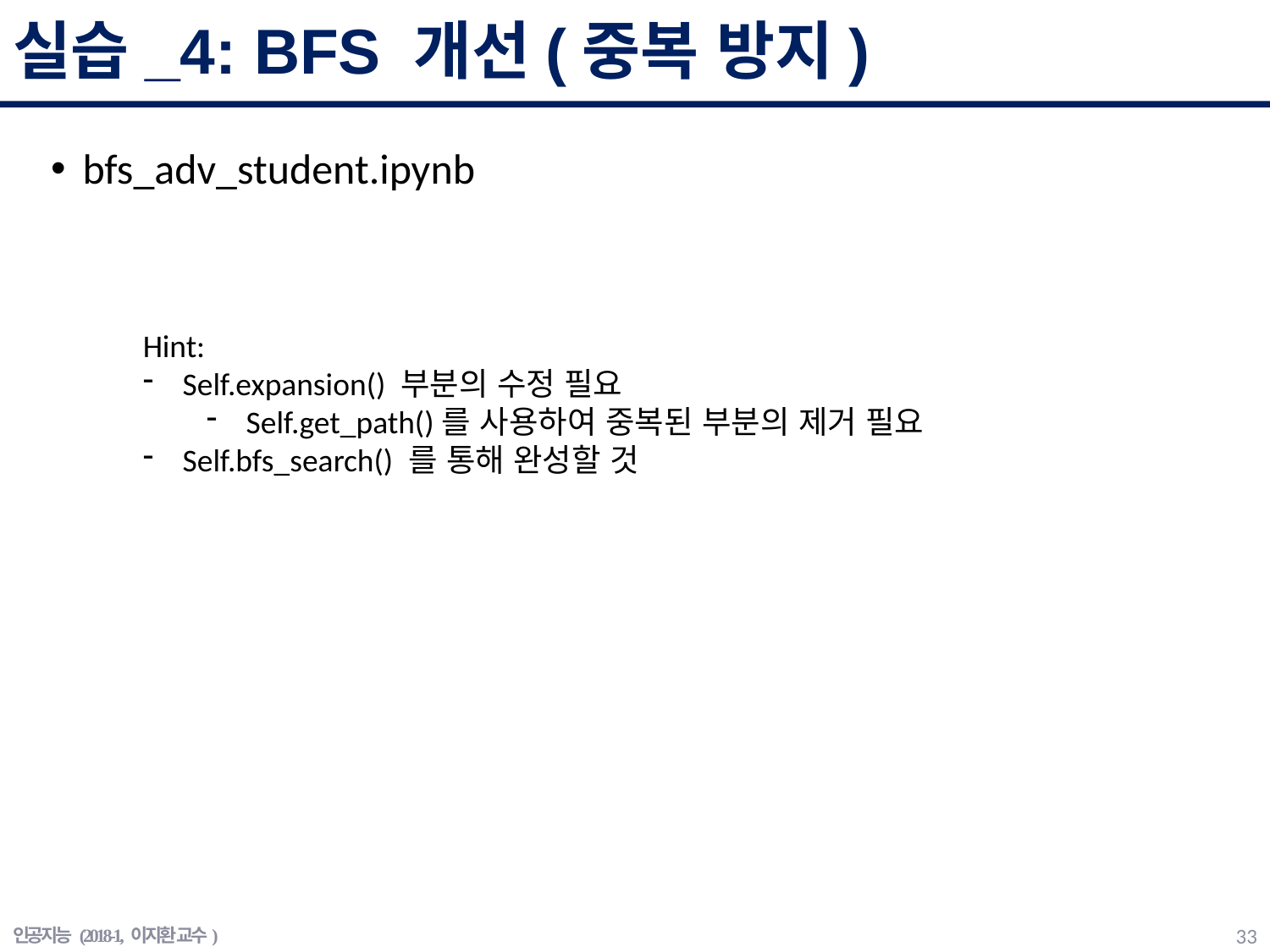

# 실습_4: BFS 개선(중복 방지)
bfs_adv_student.ipynb
Hint:
Self.expansion() 부분의 수정 필요
Self.get_path()를 사용하여 중복된 부분의 제거 필요
Self.bfs_search() 를 통해 완성할 것

인공지능 (2018-1, 이지환 교수)
33